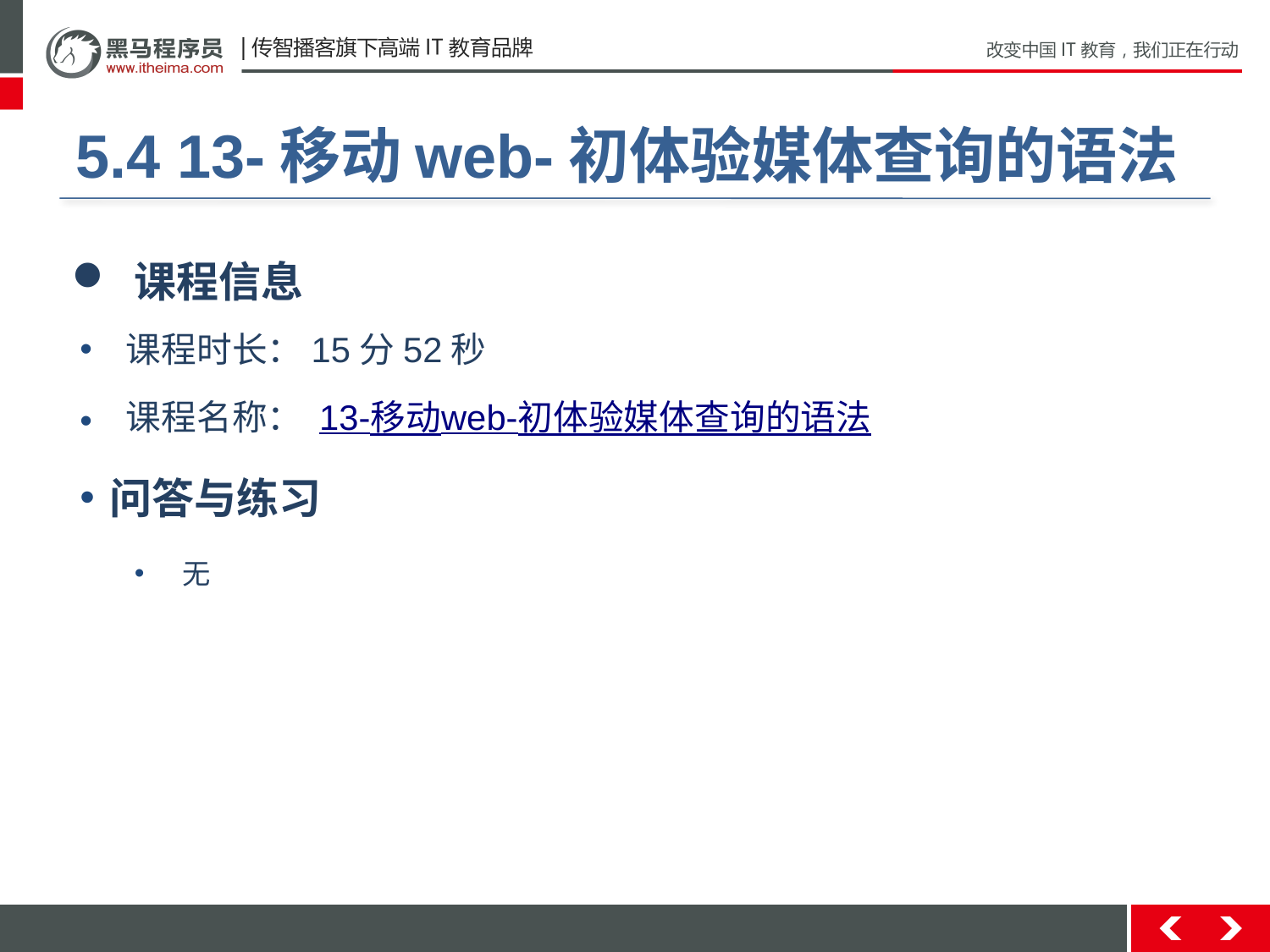

#
5.4 13-移动web-初体验媒体查询的语法
 课程信息
 课程时长：15分52秒
 课程名称： 13-移动web-初体验媒体查询的语法
问答与练习
无